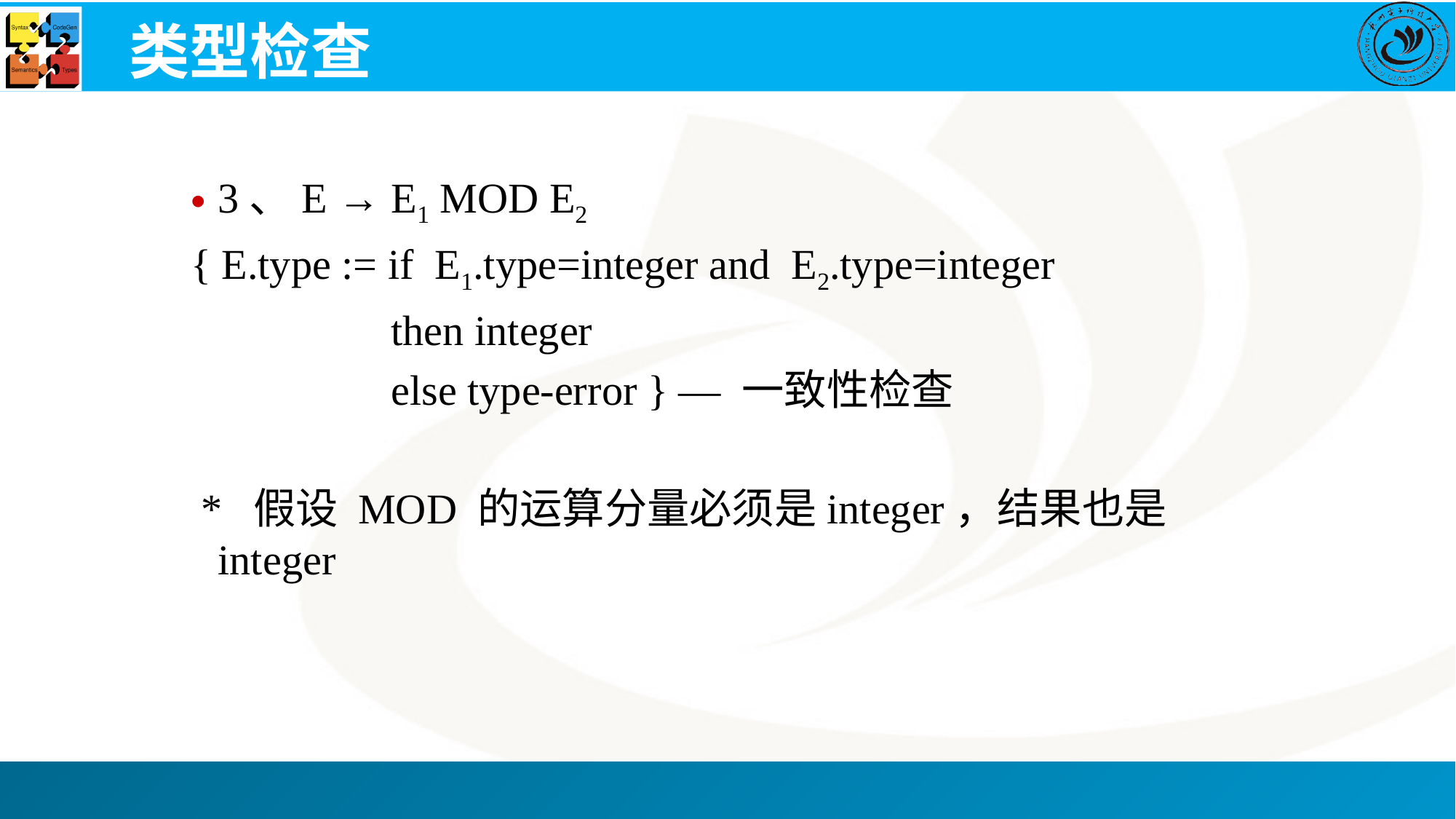

# 类型检查
3、E → E1 MOD E2
{ E.type := if  E1.type=integer and  E2.type=integer
                   then integer
                   else type-error } — 一致性检查

 *  假设 MOD 的运算分量必须是integer，结果也是integer
5